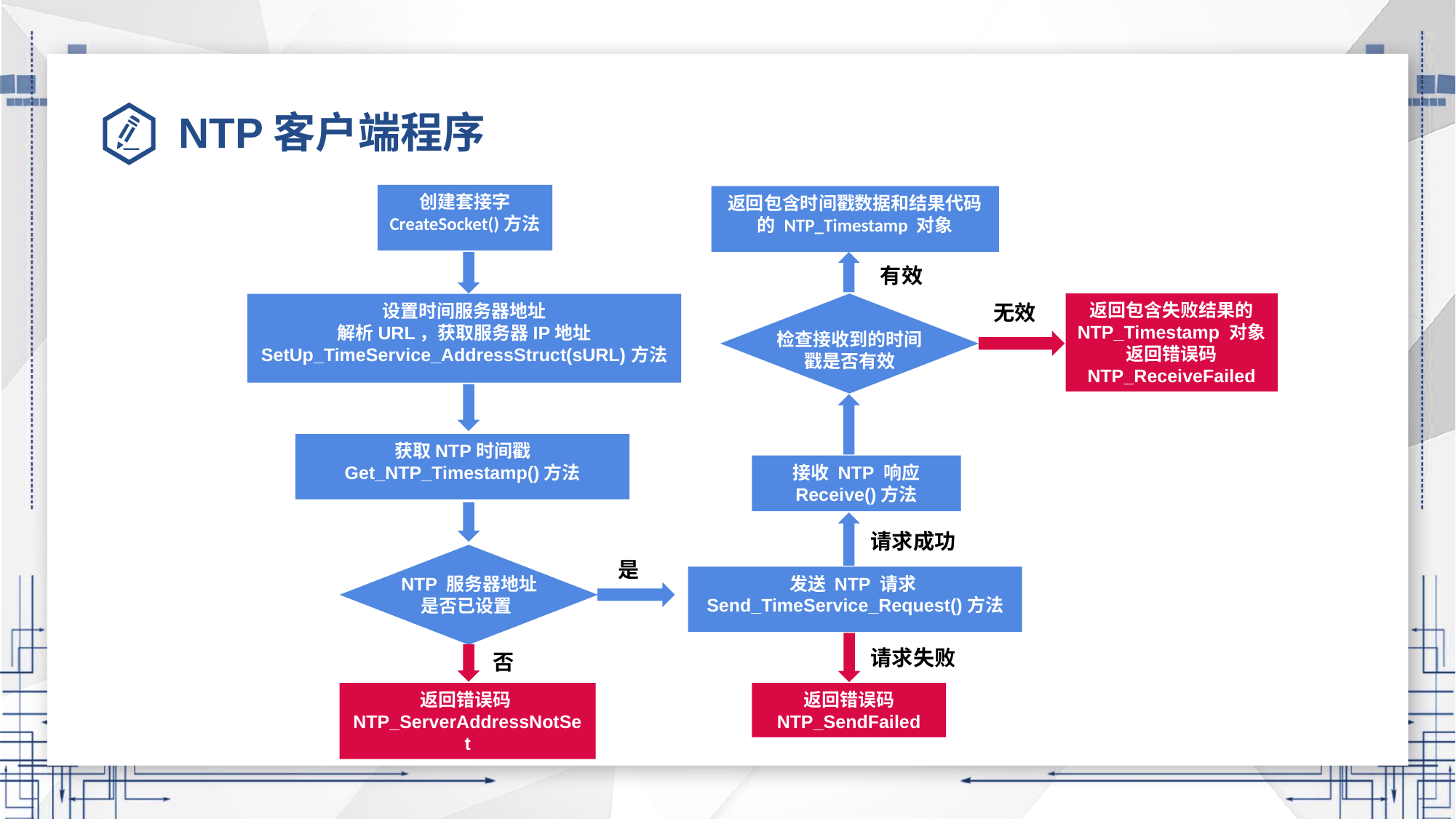

# NTP客户端程序

创建套接字
CreateSocket()方法
设置时间服务器地址
解析URL，获取服务器IP地址
SetUp_TimeService_AddressStruct(sURL)方法
获取NTP时间戳
Get_NTP_Timestamp()方法
接收 NTP 响应
Receive()方法
发送 NTP 请求Send_TimeService_Request()方法
返回包含时间戳数据和结果代码的 NTP_Timestamp 对象

有效

返回包含失败结果的 NTP_Timestamp 对象
返回错误码
NTP_ReceiveFailed
无效
检查接收到的时间戳是否有效

请求成功

是
 NTP 服务器地址
是否已设置

请求失败
否

返回错误码NTP_ServerAddressNotSet
返回错误码
NTP_SendFailed